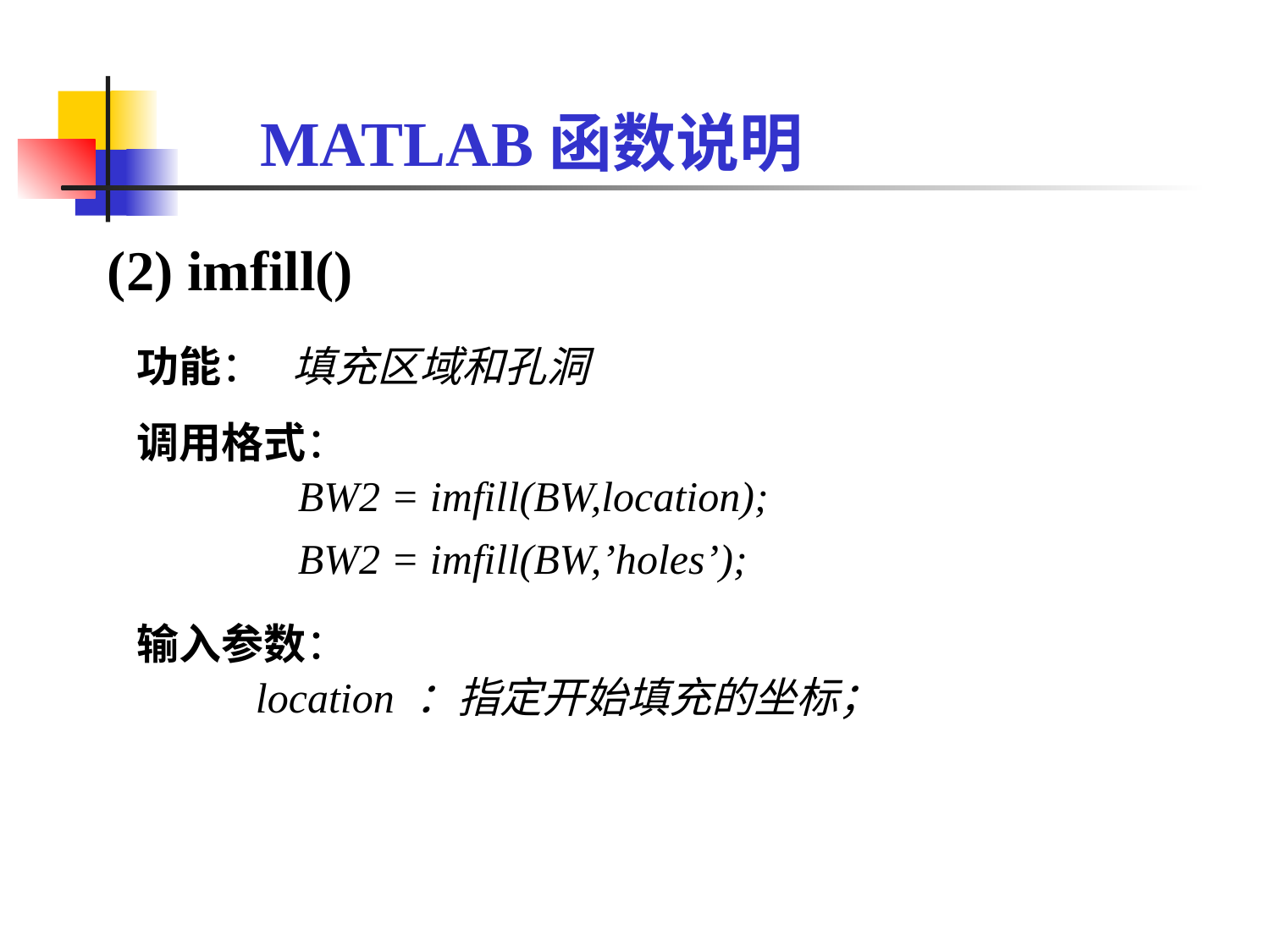

MATLAB函数说明
(2) imfill()
  功能：   填充区域和孔洞
  调用格式：
                  BW2 = imfill(BW,location);
                  BW2 = imfill(BW,’holes’);
  输入参数：
              location ：指定开始填充的坐标；